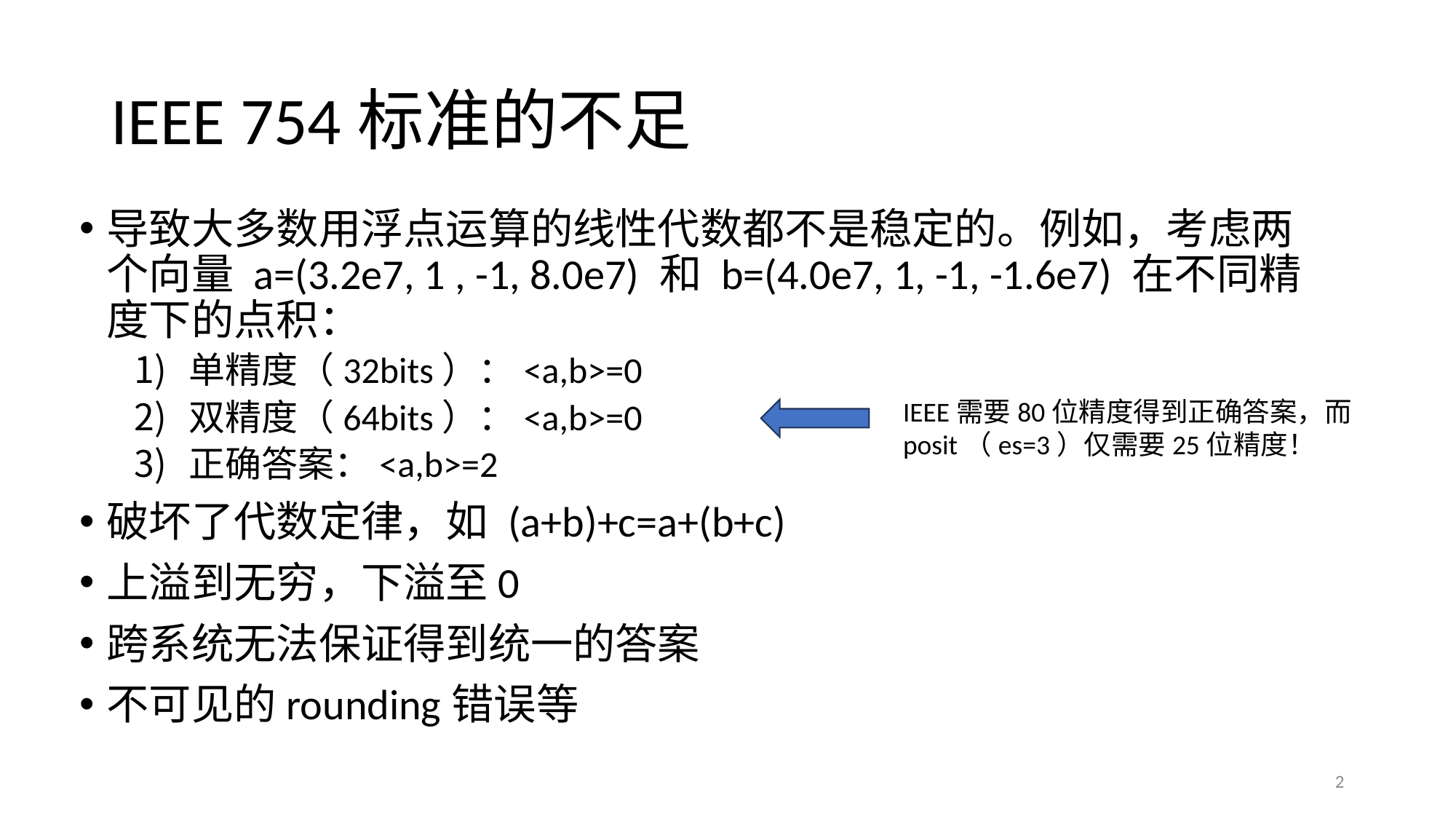

# IEEE 754标准的不足
导致大多数用浮点运算的线性代数都不是稳定的。例如，考虑两个向量 a=(3.2e7, 1 , -1, 8.0e7) 和 b=(4.0e7, 1, -1, -1.6e7) 在不同精度下的点积：
单精度（32bits）：<a,b>=0
双精度（64bits）：<a,b>=0
正确答案：<a,b>=2
破坏了代数定律，如 (a+b)+c=a+(b+c)
上溢到无穷，下溢至0
跨系统无法保证得到统一的答案
不可见的rounding错误等
IEEE需要80位精度得到正确答案，而posit（es=3）仅需要25位精度！

2